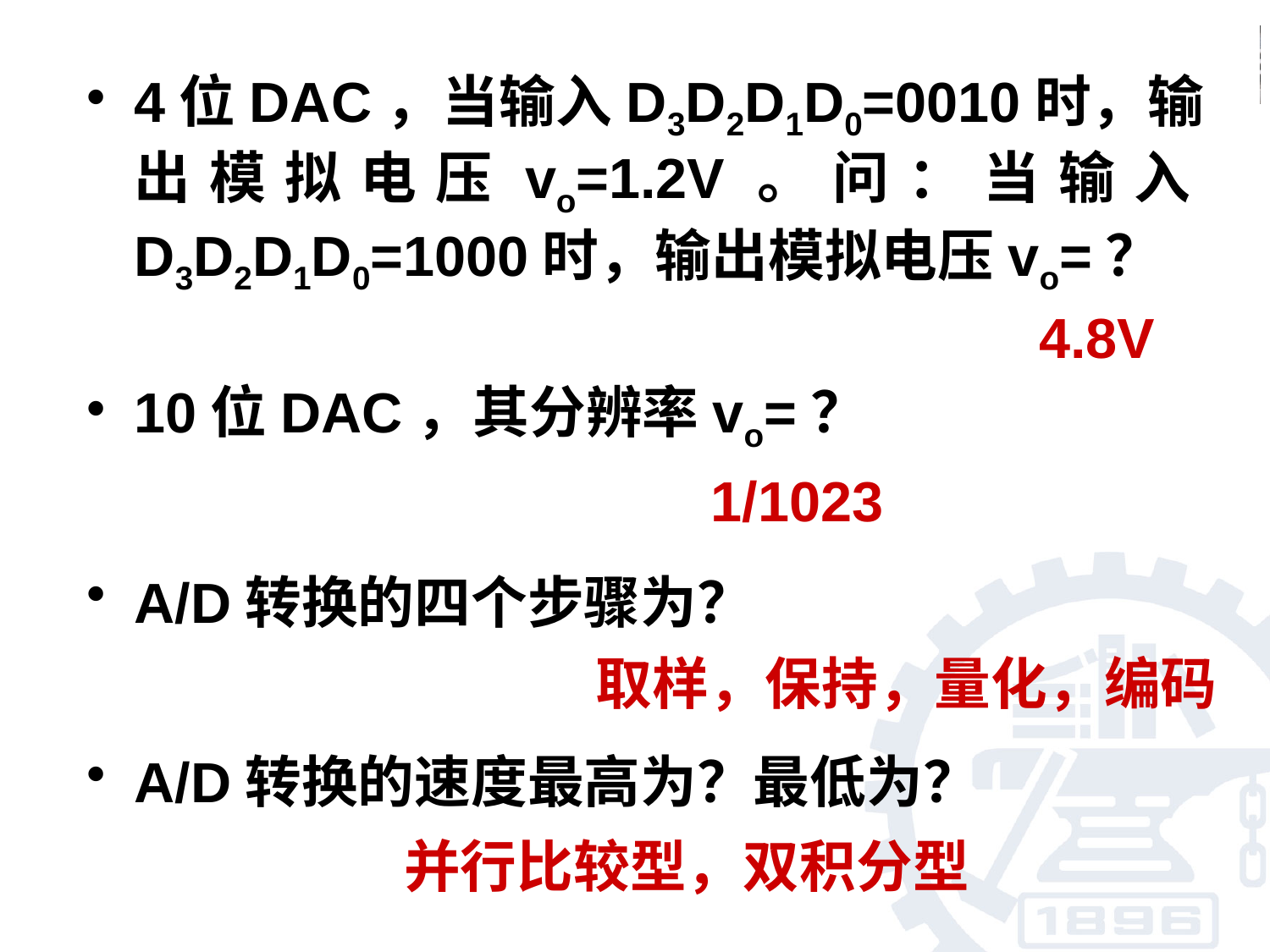

4位DAC，当输入D3D2D1D0=0010时，输出模拟电压vo=1.2V。问：当输入D3D2D1D0=1000时，输出模拟电压vo=？
4.8V
10位DAC，其分辨率vo=？
1/1023
A/D转换的四个步骤为？
取样，保持，量化，编码
A/D转换的速度最高为？最低为？
并行比较型，双积分型